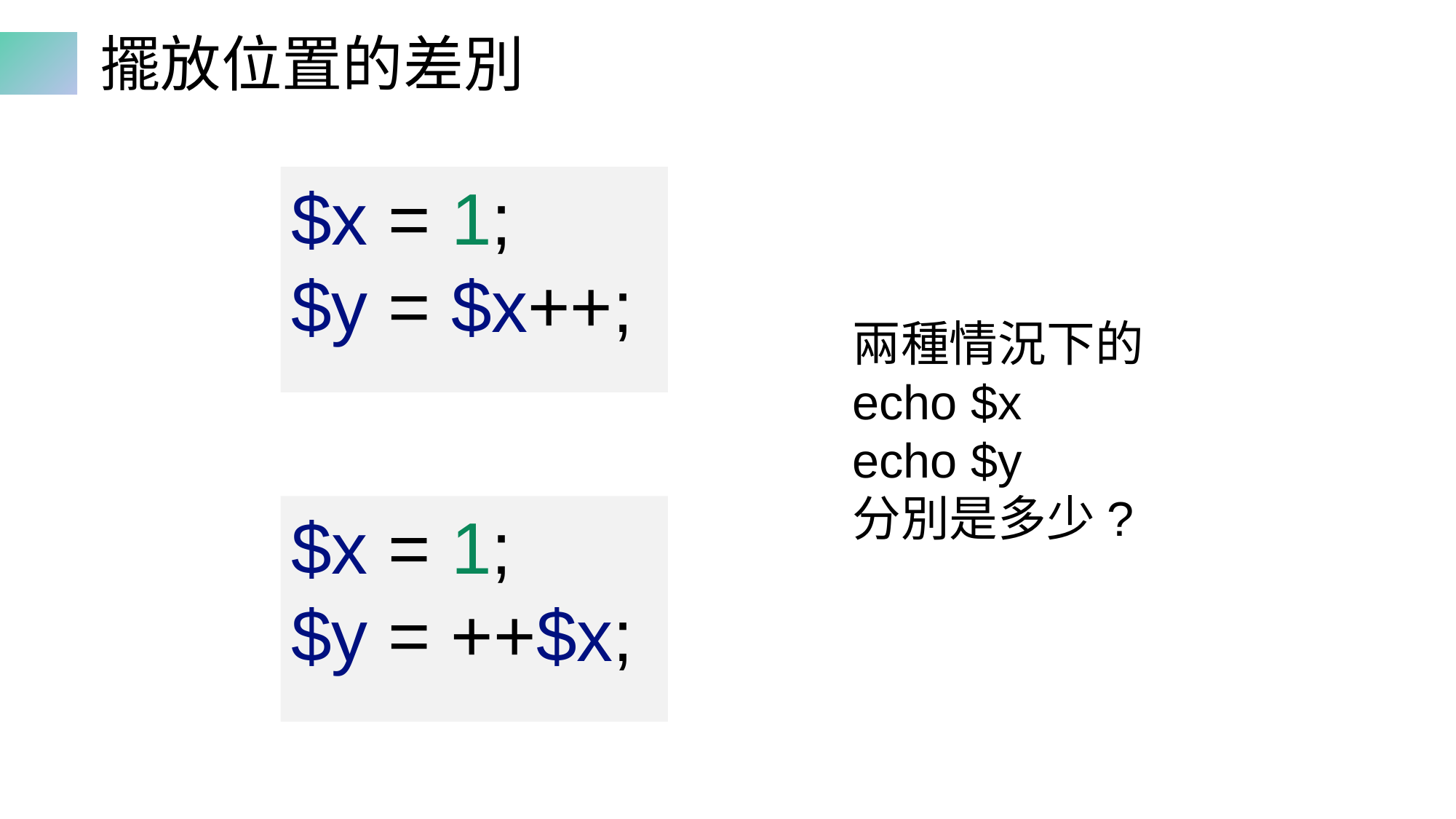

# 擺放位置的差別
$x = 1;
$y = $x++;
兩種情況下的
echo $x
echo $y
分別是多少?
$x = 1;
$y = ++$x;